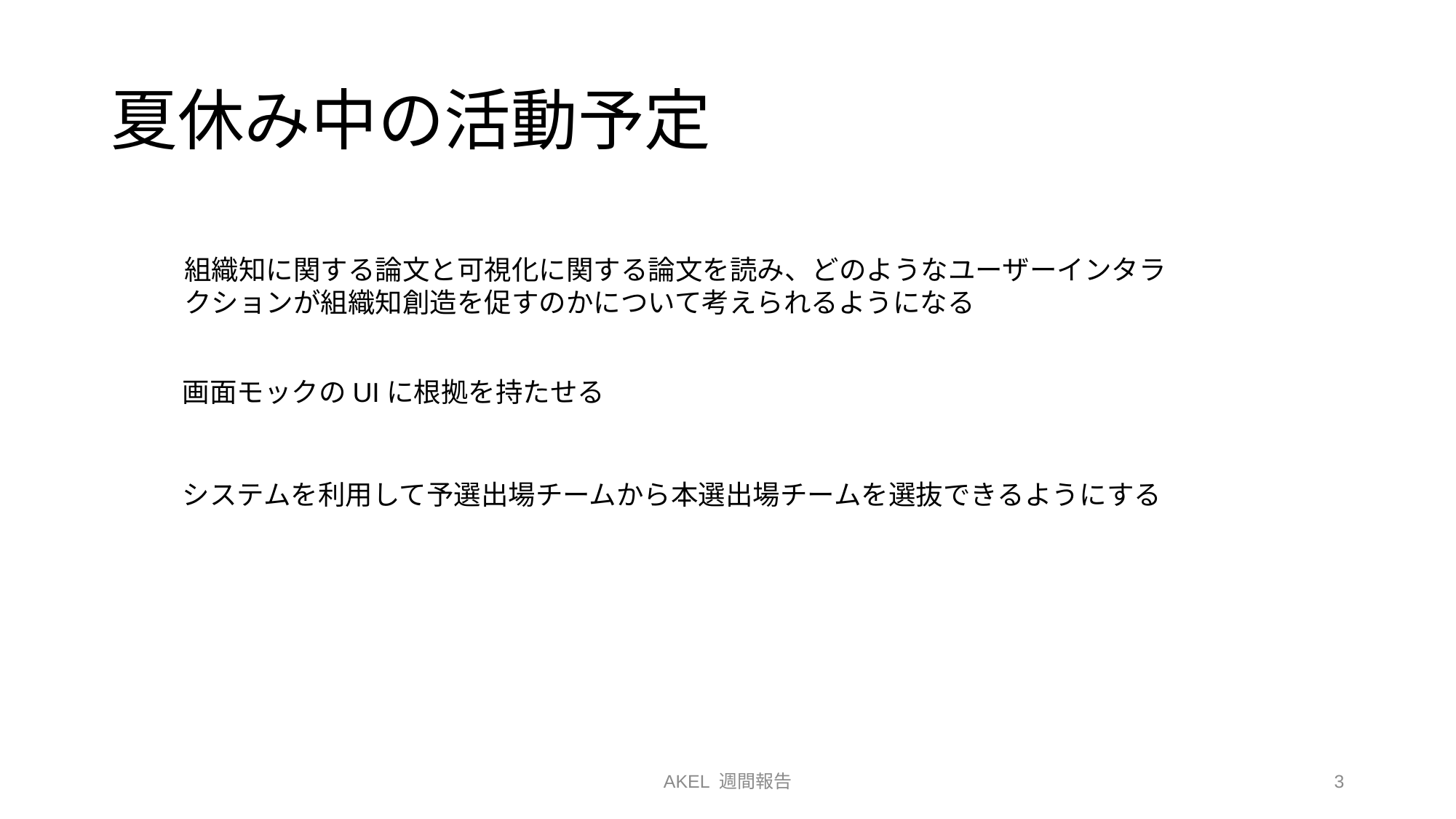

# 夏休み中の活動予定
組織知に関する論文と可視化に関する論文を読み、どのようなユーザーインタラクションが組織知創造を促すのかについて考えられるようになる
画面モックのUIに根拠を持たせる
システムを利用して予選出場チームから本選出場チームを選抜できるようにする
AKEL 週間報告
3